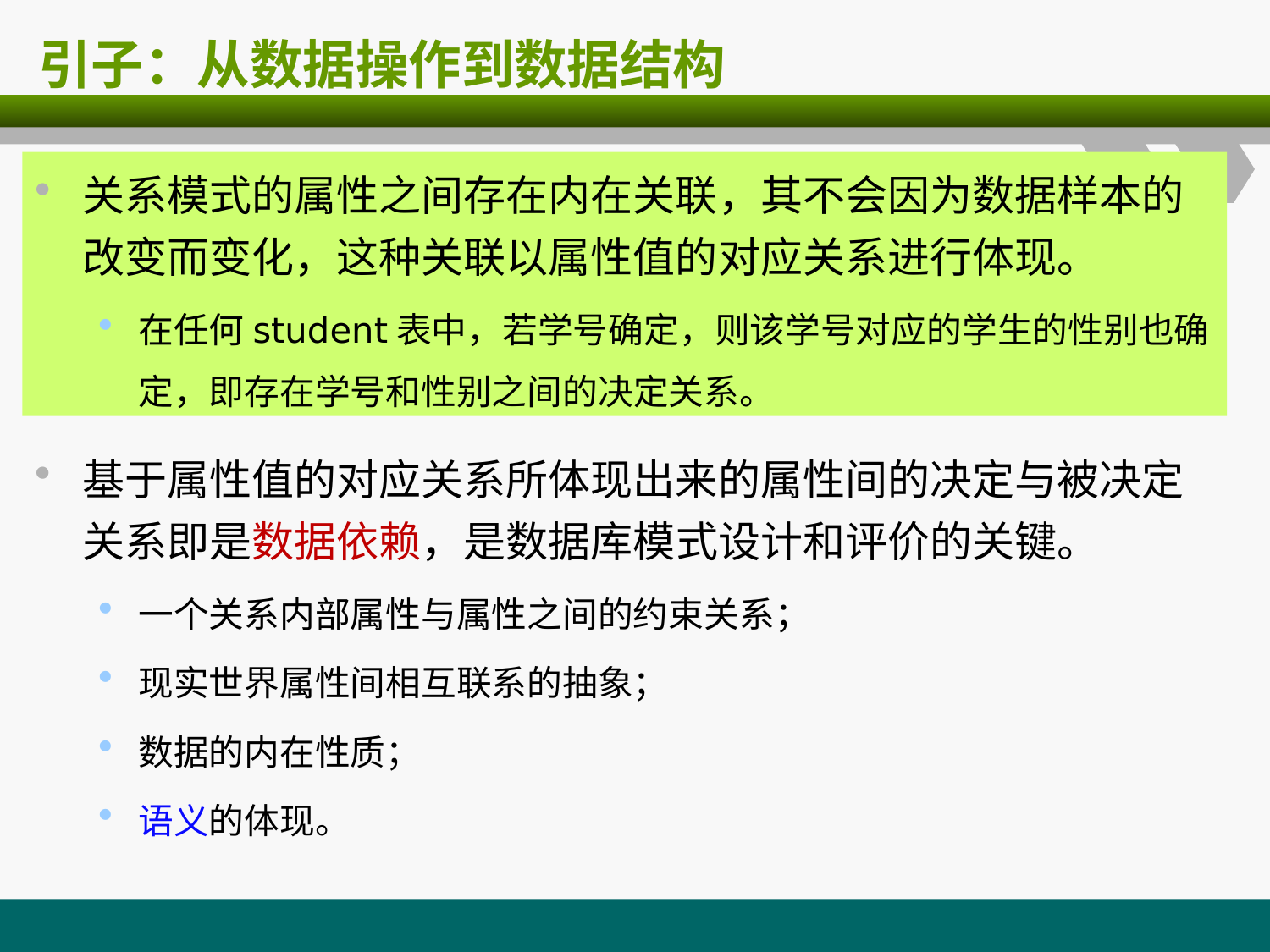

# 引子：从数据操作到数据结构
关系模式的属性之间存在内在关联，其不会因为数据样本的改变而变化，这种关联以属性值的对应关系进行体现。
在任何student表中，若学号确定，则该学号对应的学生的性别也确定，即存在学号和性别之间的决定关系。
基于属性值的对应关系所体现出来的属性间的决定与被决定关系即是数据依赖，是数据库模式设计和评价的关键。
一个关系内部属性与属性之间的约束关系；
现实世界属性间相互联系的抽象；
数据的内在性质；
语义的体现。